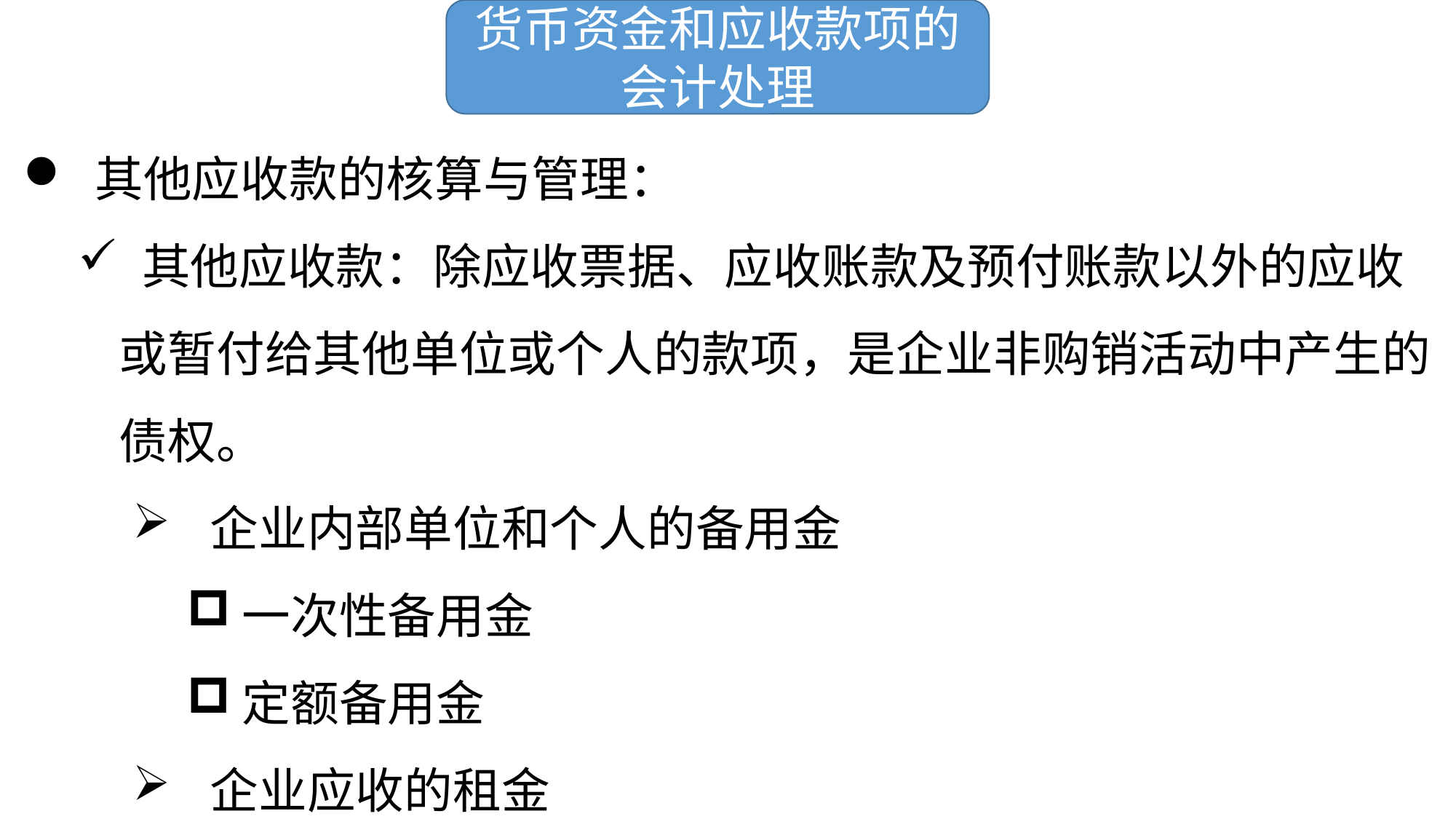

货币资金和应收款项的会计处理
 其他应收款的核算与管理：
 其他应收款：除应收票据、应收账款及预付账款以外的应收或暂付给其他单位或个人的款项，是企业非购销活动中产生的债权。
 企业内部单位和个人的备用金
一次性备用金
定额备用金
 企业应收的租金